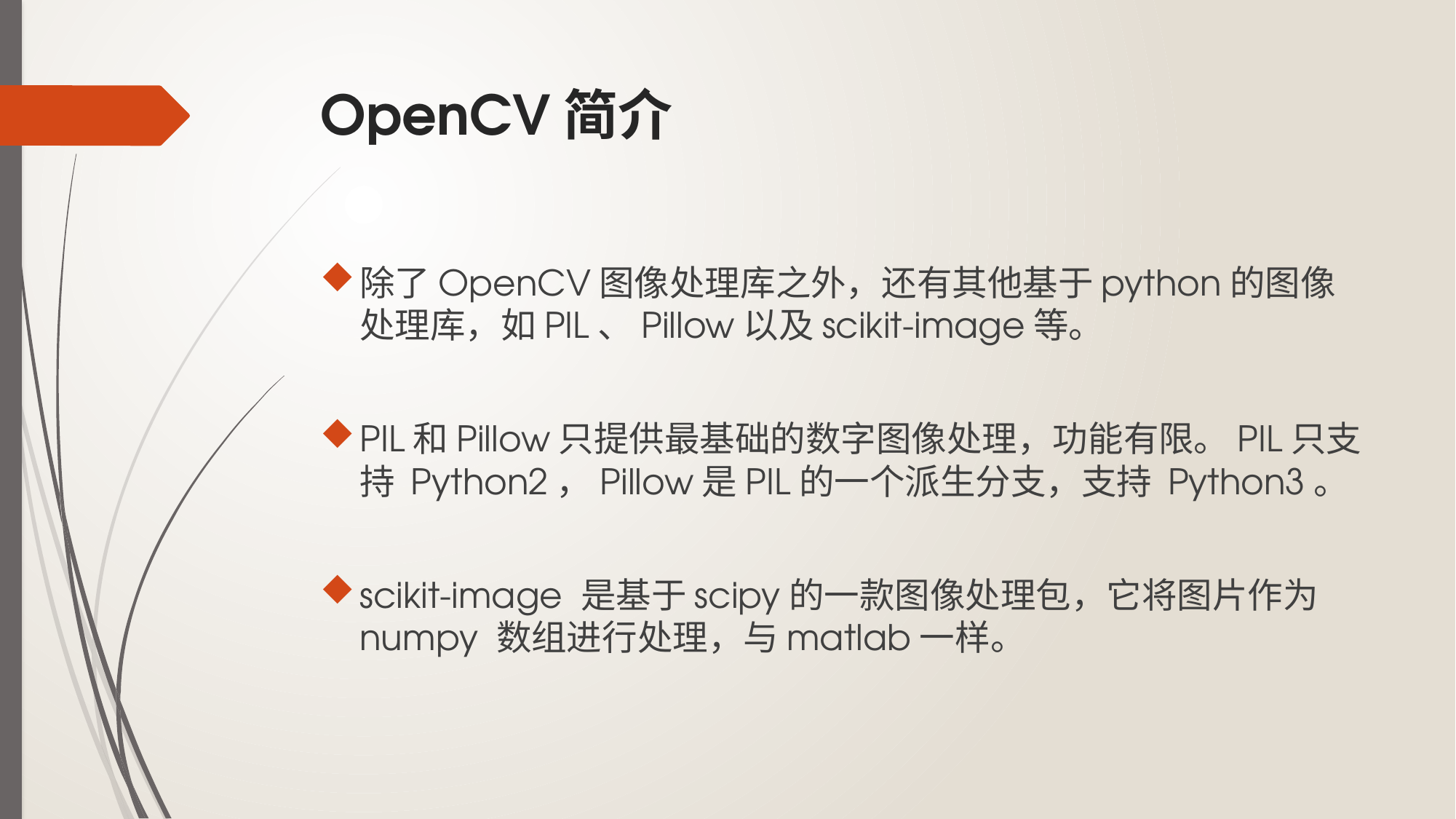

# OpenCV简介
除了OpenCV图像处理库之外，还有其他基于python的图像处理库，如PIL、Pillow以及scikit-image等。

PIL和Pillow只提供最基础的数字图像处理，功能有限。PIL只支持 Python2，Pillow是PIL的一个派生分支，支持 Python3。

scikit-image 是基于scipy的一款图像处理包，它将图片作为 numpy 数组进行处理，与matlab一样。